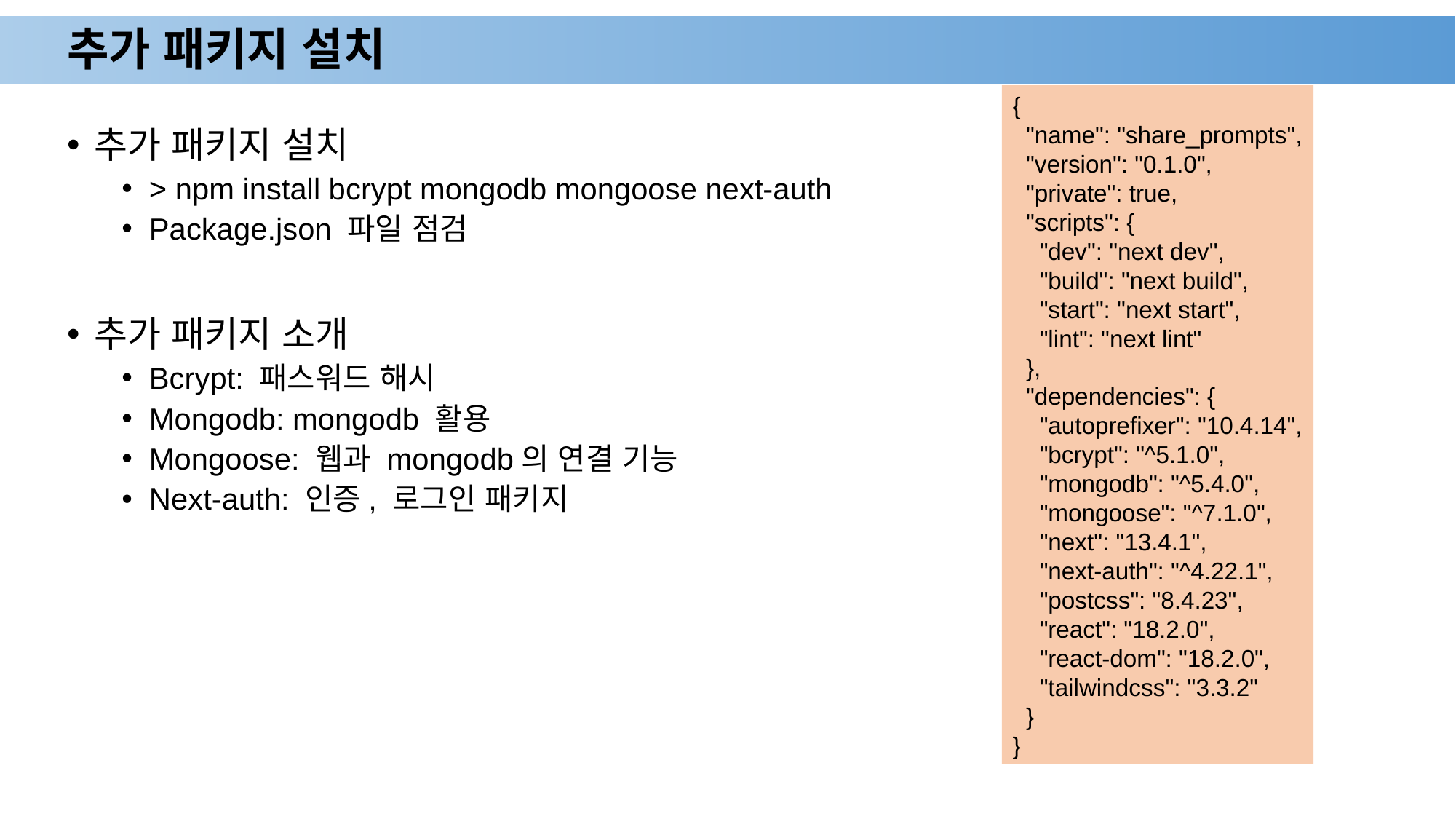

# 추가 패키지 설치
{
  "name": "share_prompts",
  "version": "0.1.0",
  "private": true,
  "scripts": {
    "dev": "next dev",
    "build": "next build",
    "start": "next start",
    "lint": "next lint"
  },
  "dependencies": {
    "autoprefixer": "10.4.14",
    "bcrypt": "^5.1.0",
    "mongodb": "^5.4.0",
    "mongoose": "^7.1.0",
    "next": "13.4.1",
    "next-auth": "^4.22.1",
    "postcss": "8.4.23",
    "react": "18.2.0",
    "react-dom": "18.2.0",
    "tailwindcss": "3.3.2"
  }
}
추가 패키지 설치
> npm install bcrypt mongodb mongoose next-auth
Package.json 파일 점검

추가 패키지 소개
Bcrypt: 패스워드 해시
Mongodb: mongodb 활용
Mongoose: 웹과 mongodb의 연결 기능
Next-auth: 인증, 로그인 패키지